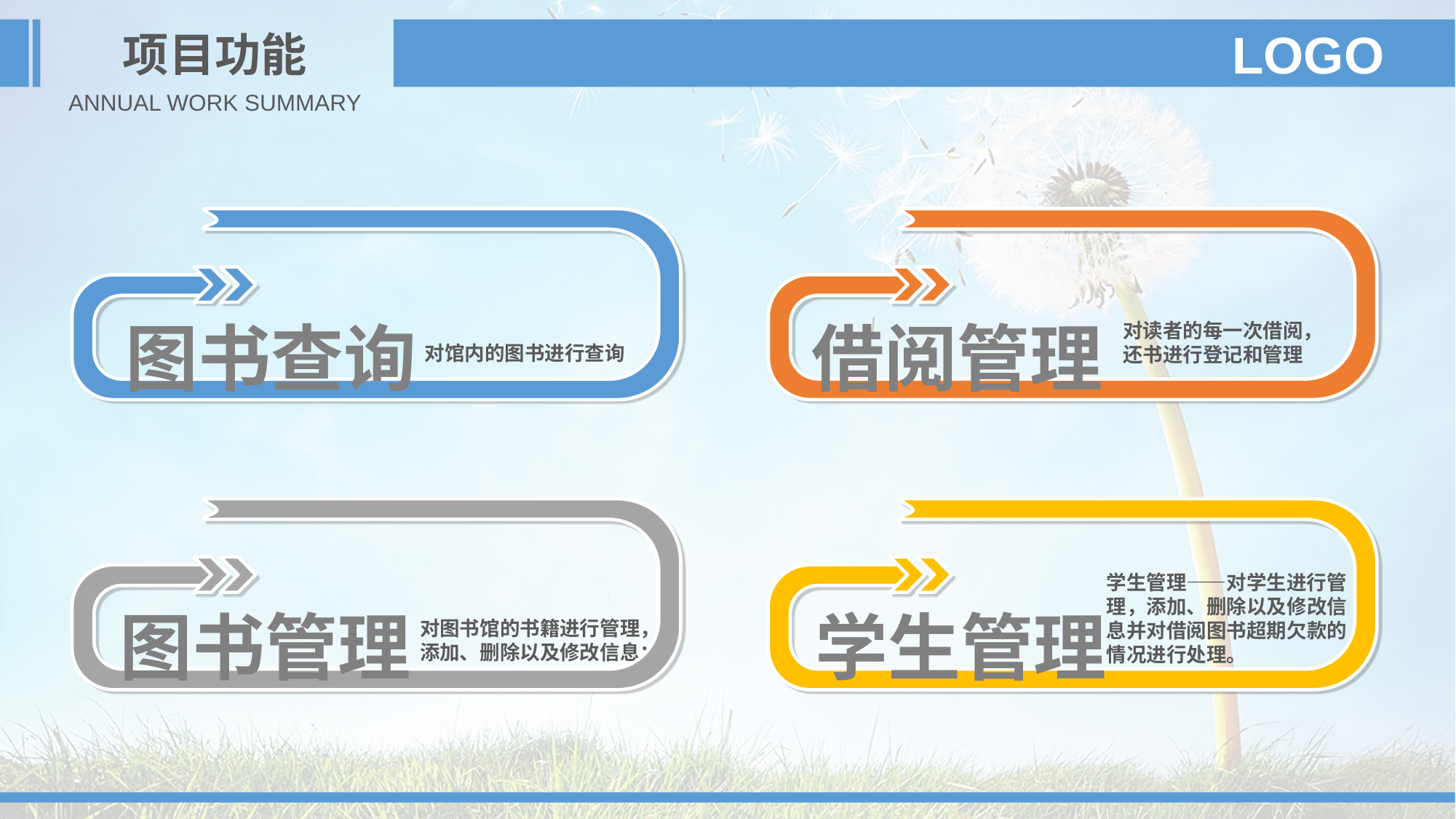

项目功能
LOGO
ANNUAL WORK SUMMARY

借阅管理

图书查询

对读者的每一次借阅，还书进行登记和管理
对馆内的图书进行查询

学生管理

图书管理
学生管理——对学生进行管理，添加、删除以及修改信息并对借阅图书超期欠款的情况进行处理。
对图书馆的书籍进行管理，添加、删除以及修改信息；